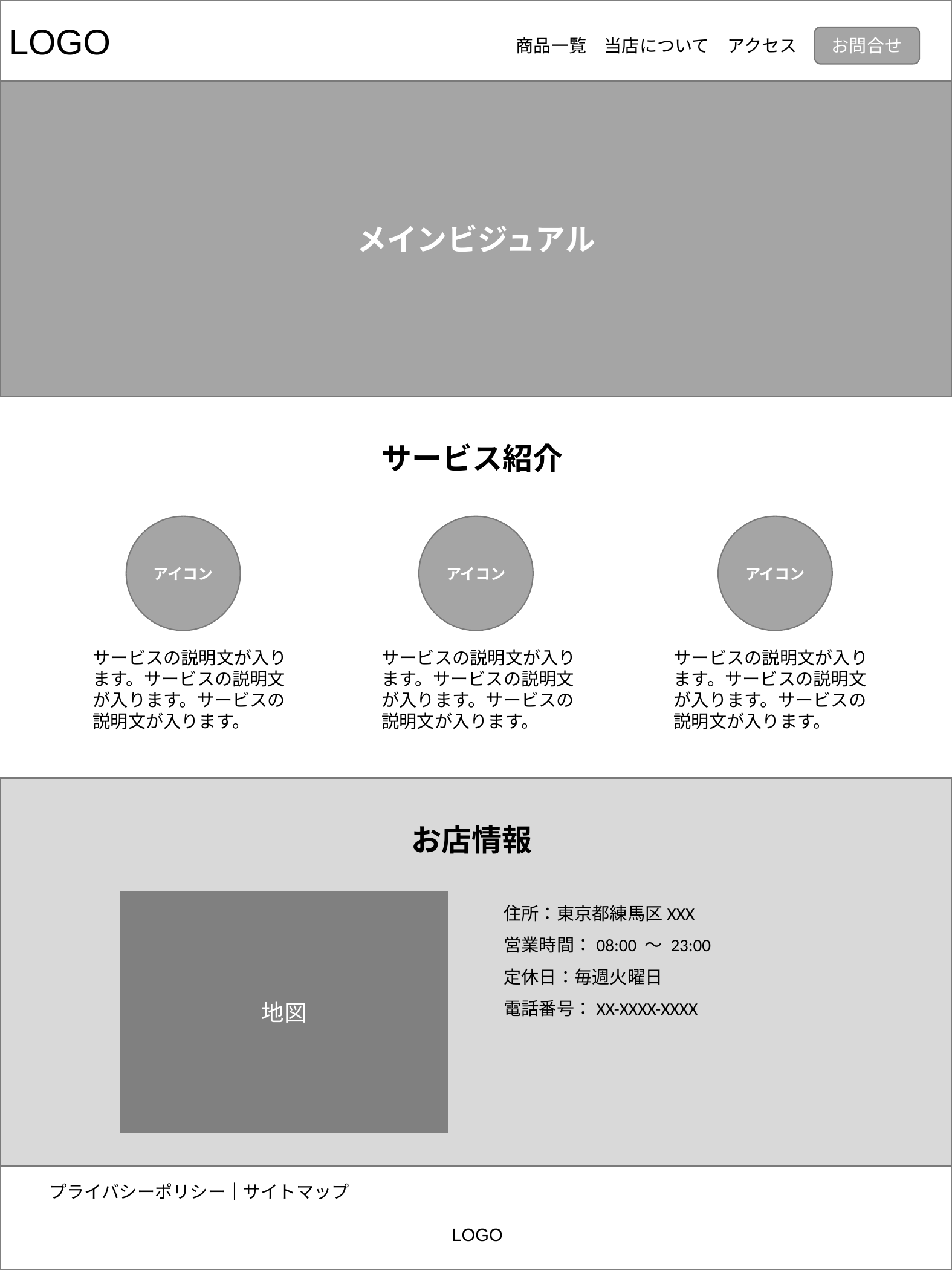

LOGO
お問合せ
商品一覧　当店について　アクセス
メインビジュアル
サービス紹介
アイコン
アイコン
アイコン
サービスの説明文が入ります。サービスの説明文が入ります。サービスの説明文が入ります。
サービスの説明文が入ります。サービスの説明文が入ります。サービスの説明文が入ります。
サービスの説明文が入ります。サービスの説明文が入ります。サービスの説明文が入ります。

お店情報
住所：東京都練馬区XXX
営業時間：08:00 ～ 23:00
定休日：毎週火曜日
電話番号：XX-XXXX-XXXX
地図

プライバシーポリシー｜サイトマップ
LOGO